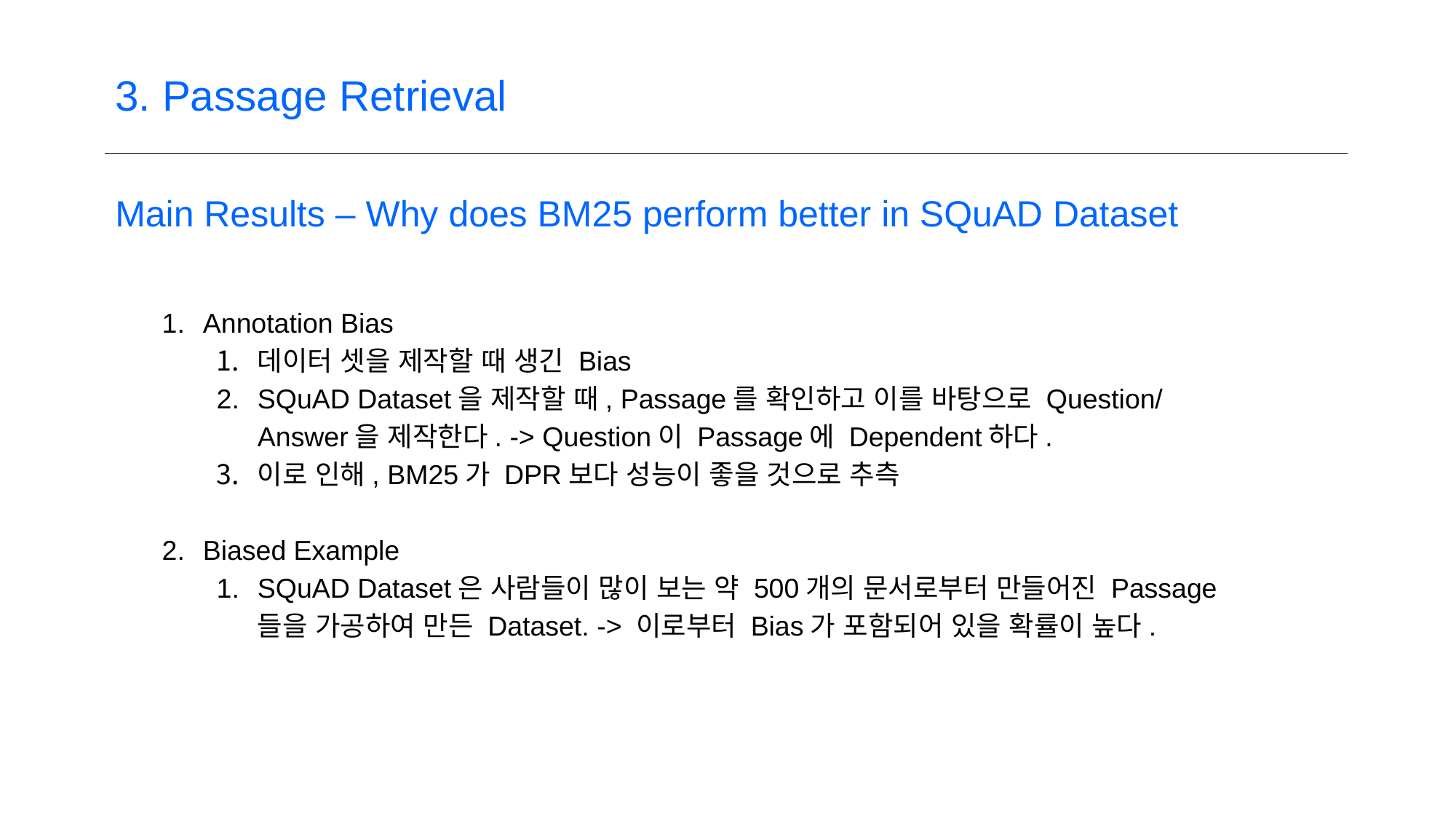

3. Passage Retrieval
Main Results – Why does BM25 perform better in SQuAD Dataset
Annotation Bias
데이터 셋을 제작할 때 생긴 Bias
SQuAD Dataset을 제작할 때, Passage를 확인하고 이를 바탕으로 Question/Answer을 제작한다. -> Question이 Passage에 Dependent하다.
이로 인해, BM25가 DPR보다 성능이 좋을 것으로 추측

Biased Example
SQuAD Dataset은 사람들이 많이 보는 약 500개의 문서로부터 만들어진 Passage들을 가공하여 만든 Dataset. -> 이로부터 Bias가 포함되어 있을 확률이 높다.